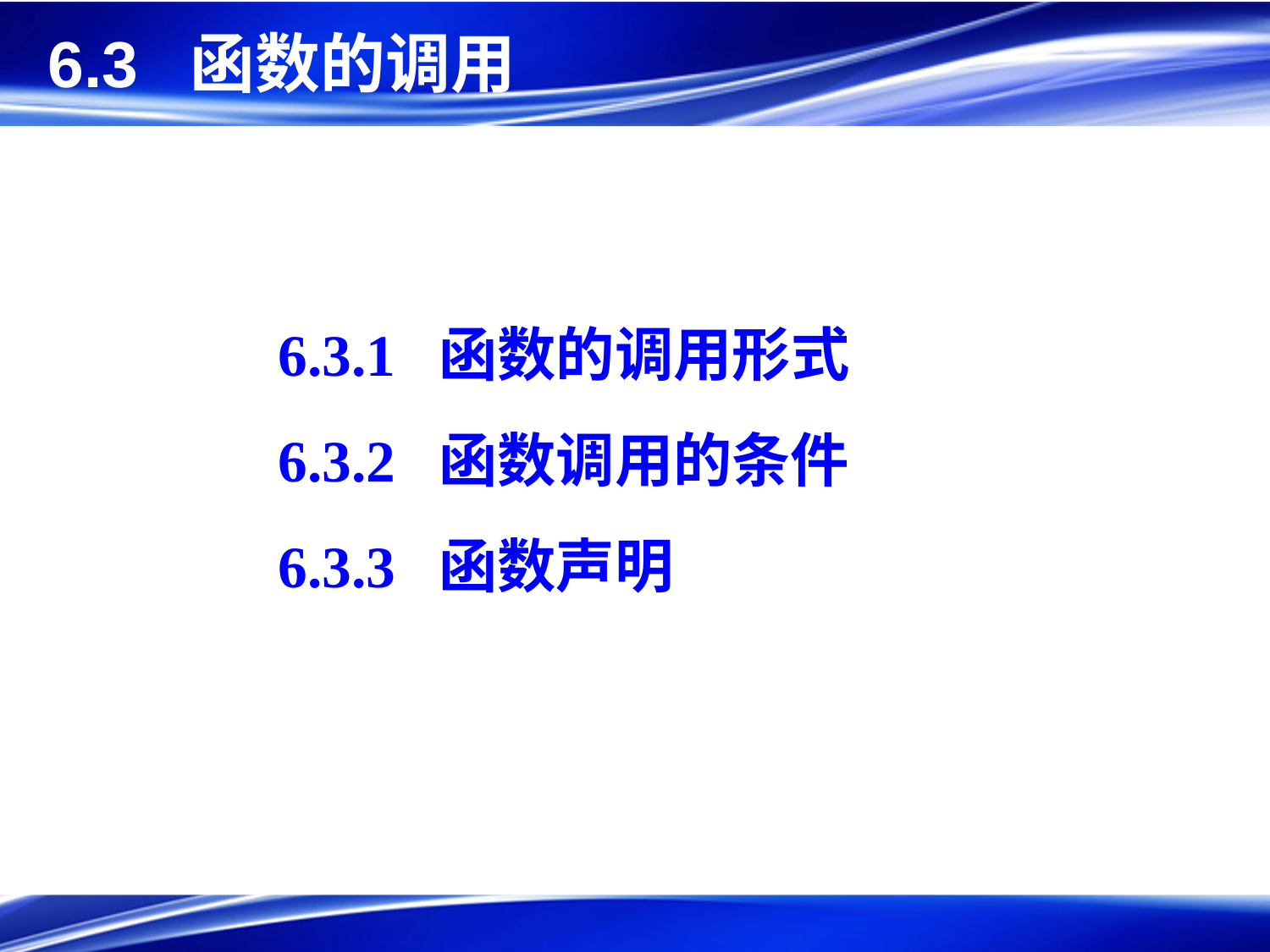

# 6.3  函数的调用
6.3.1  函数的调用形式
6.3.2  函数调用的条件
6.3.3  函数声明